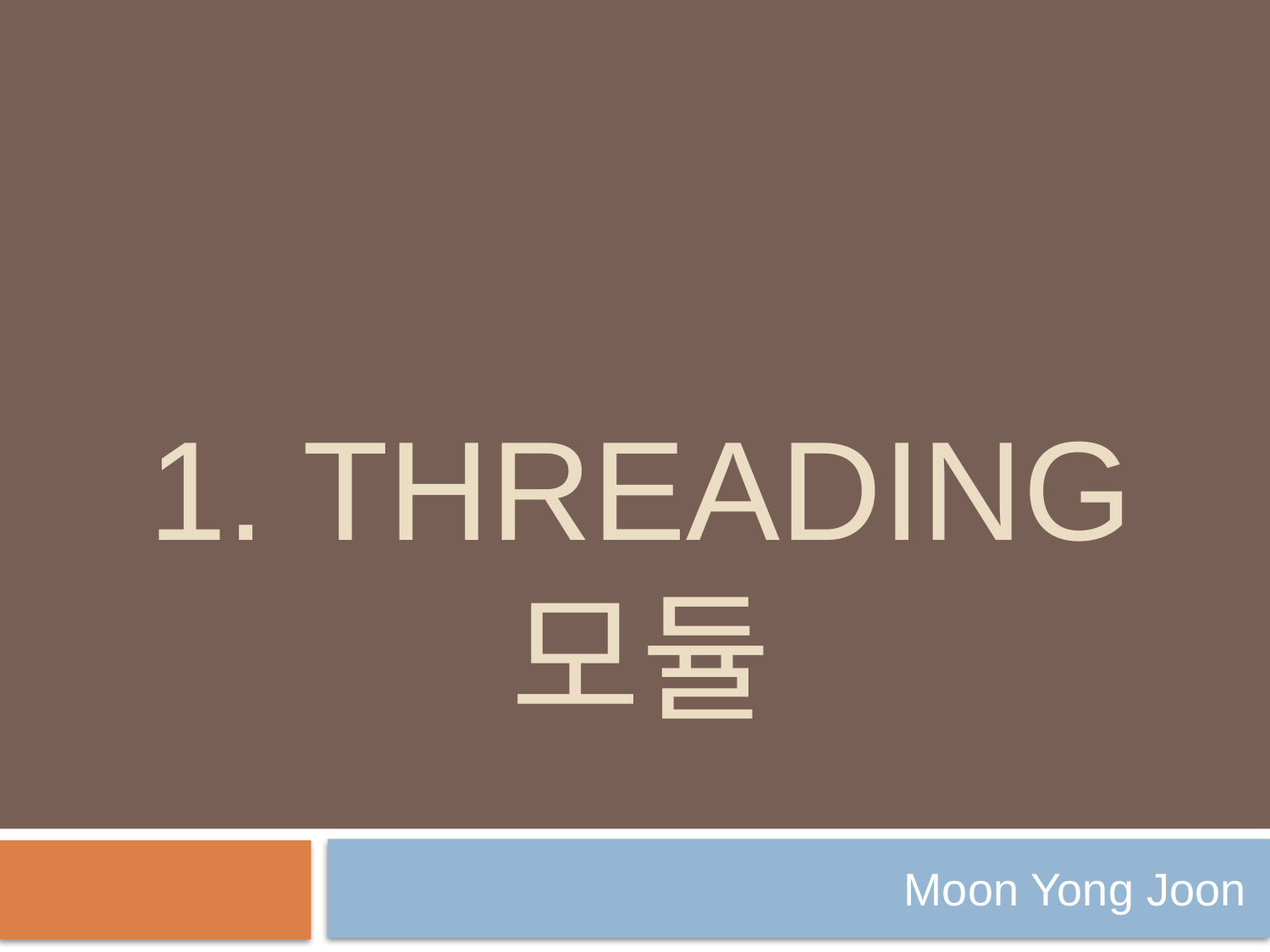

# 1. Threading 모듈
Moon Yong Joon